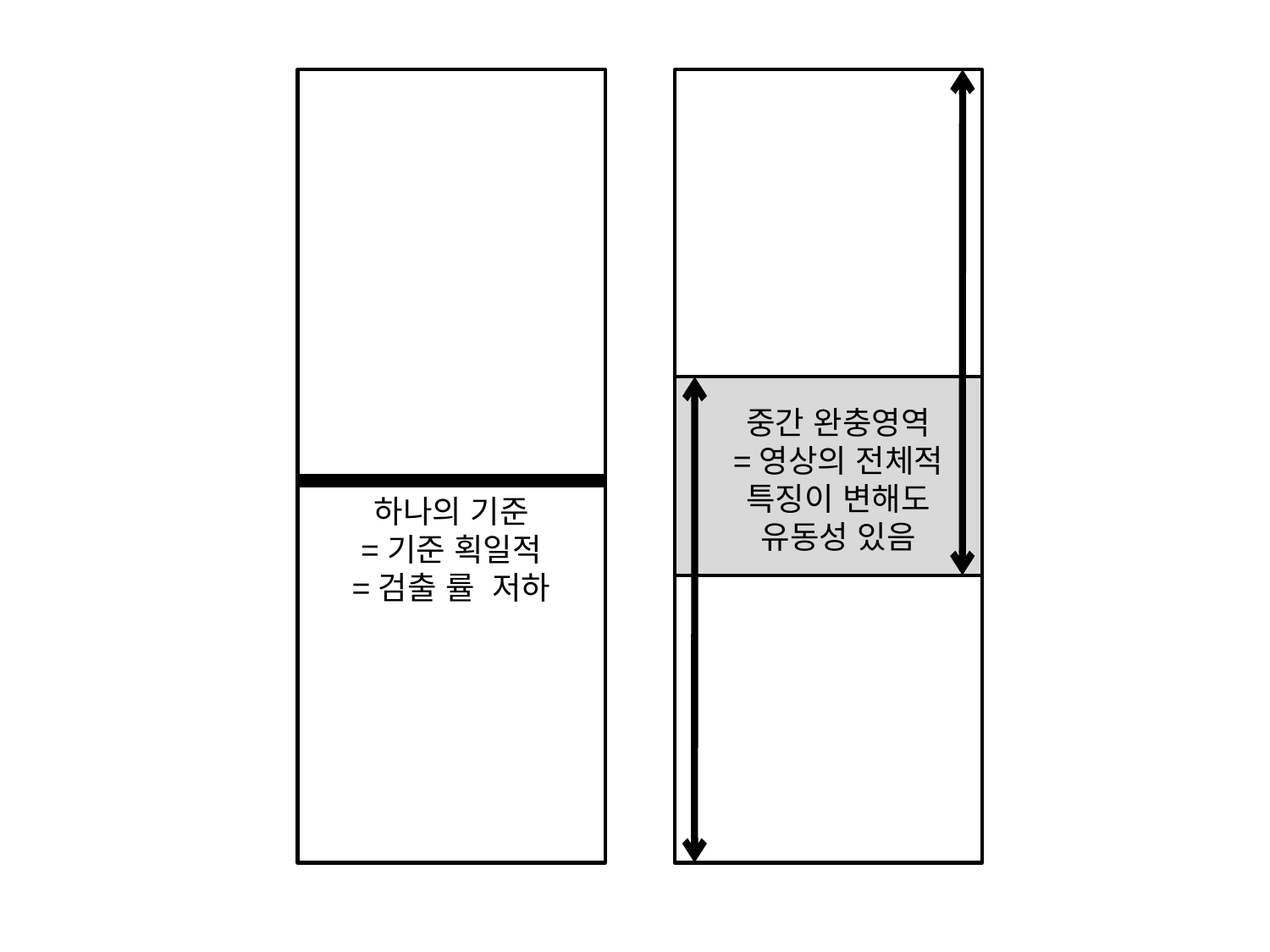

중간 완충영역
=영상의 전체적 특징이 변해도 유동성 있음

하나의 기준
=기준 획일적
=검출 률  저하